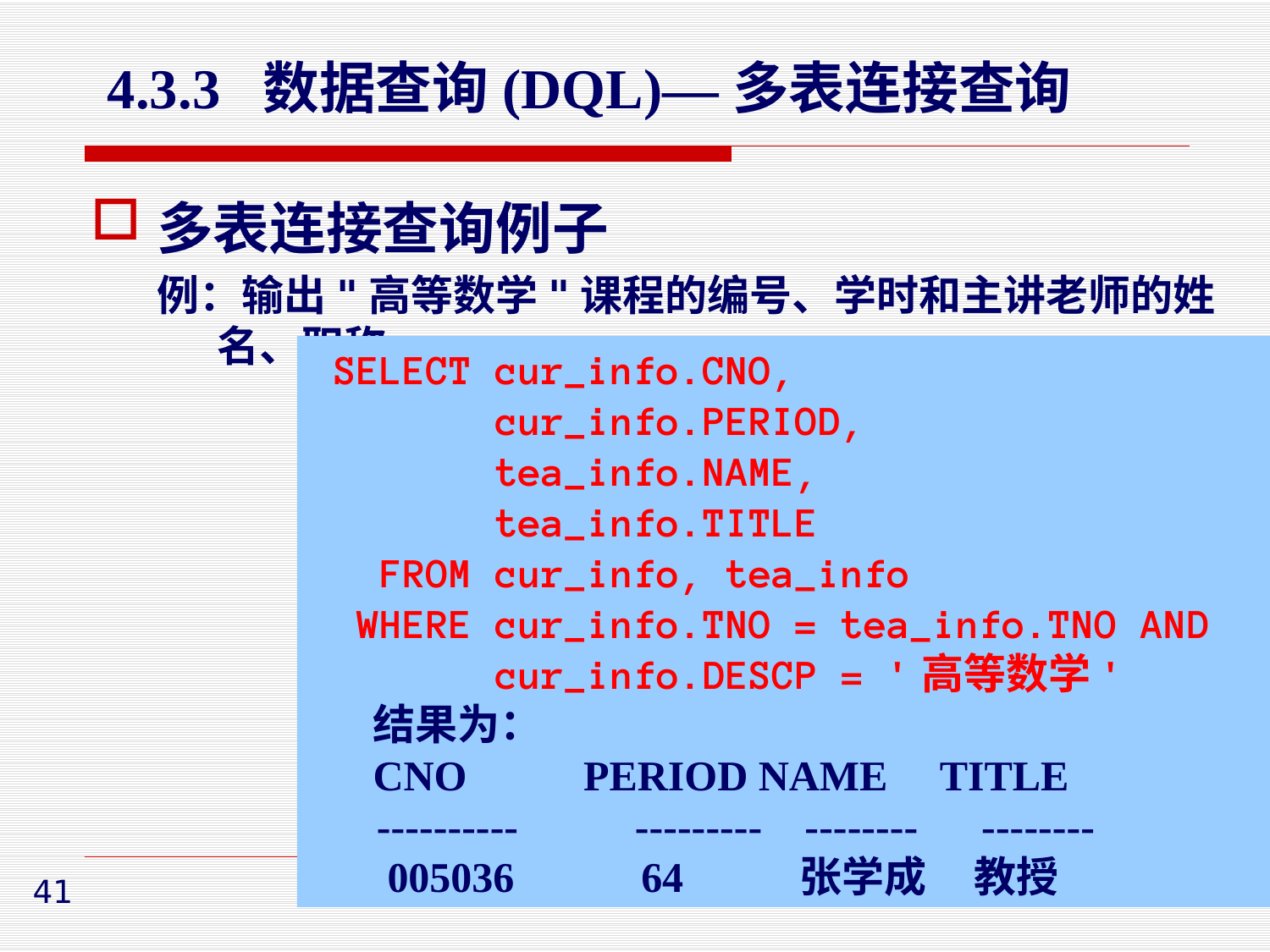

4.3.3  数据查询(DQL)—多表连接查询
多表连接查询例子
例：输出"高等数学"课程的编号、学时和主讲老师的姓名、职称。
SELECT cur_info.CNO,
       cur_info.PERIOD,
       tea_info.NAME,
       tea_info.TITLE
  FROM cur_info, tea_info
 WHERE cur_info.TNO = tea_info.TNO AND
       cur_info.DESCP = '高等数学'
	结果为：
	CNO           PERIOD NAME     TITLE
    ----------           ---------    --------      --------
     005036            64          张学成     教授